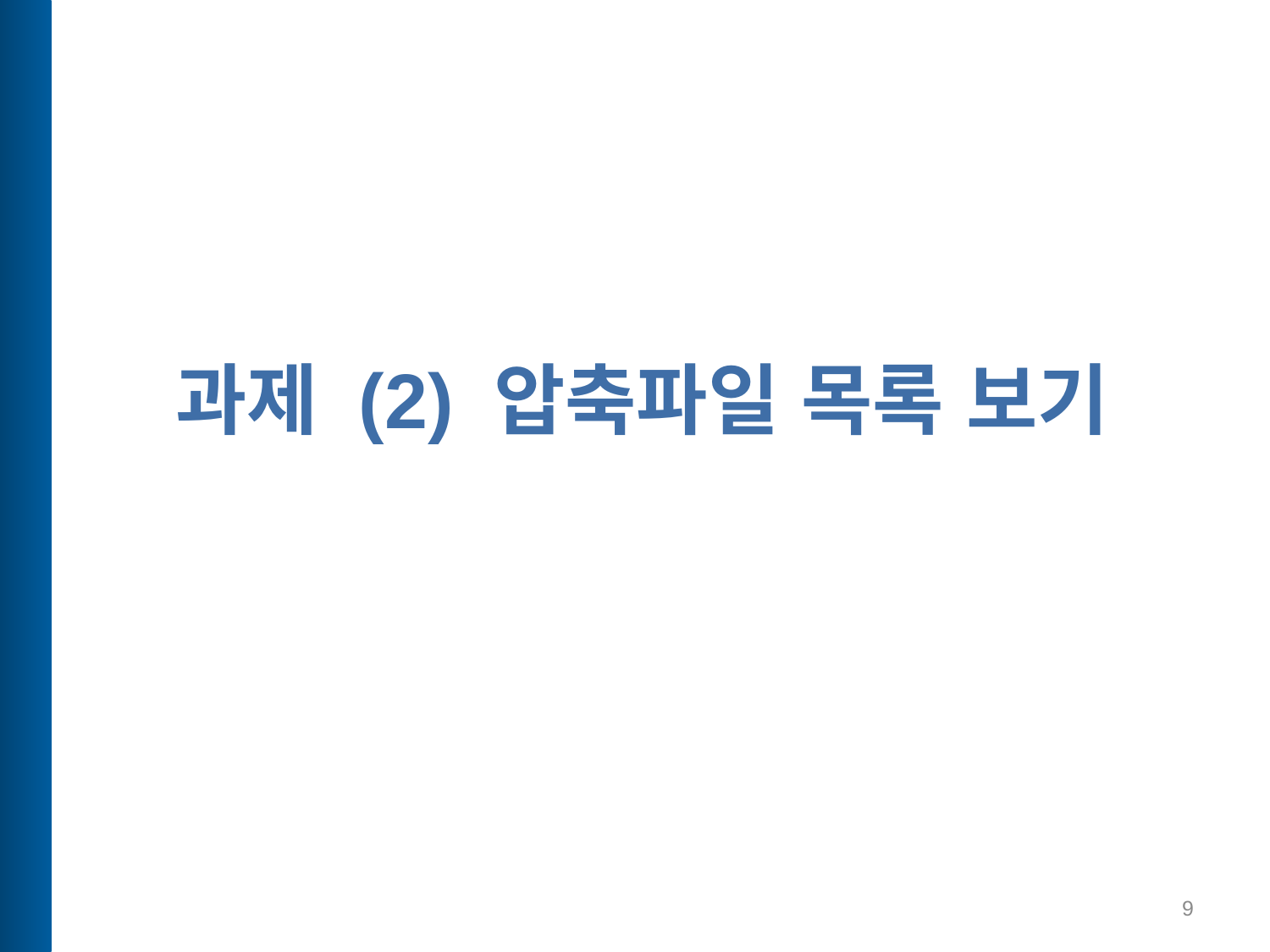

# 과제 (2) 압축파일 목록 보기
9